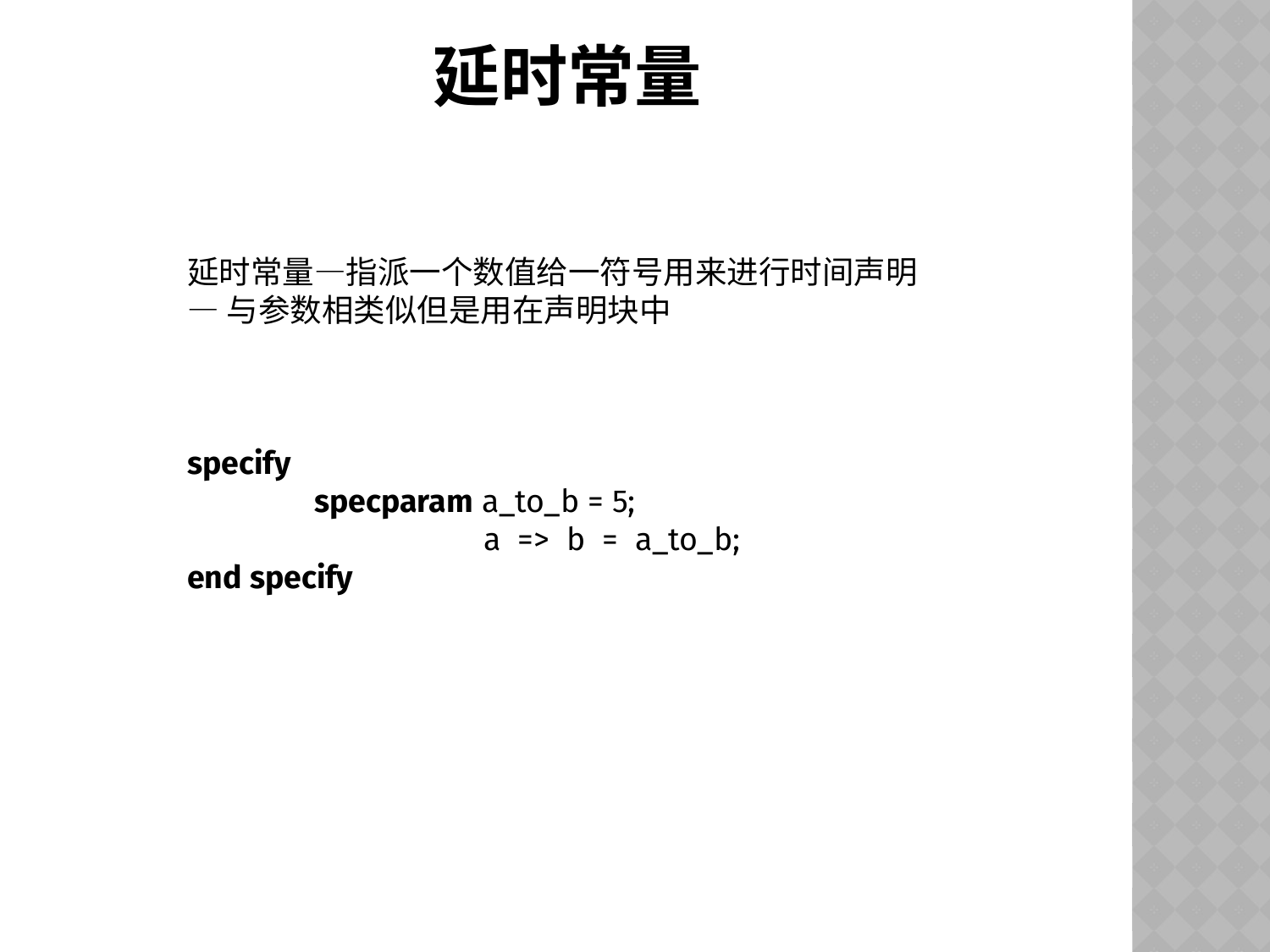

# 延时常量
延时常量—指派一个数值给一符号用来进行时间声明
—与参数相类似但是用在声明块中

specify
	specparam a_to_b = 5;
		     a  =>  b  =  a_to_b;
end specify